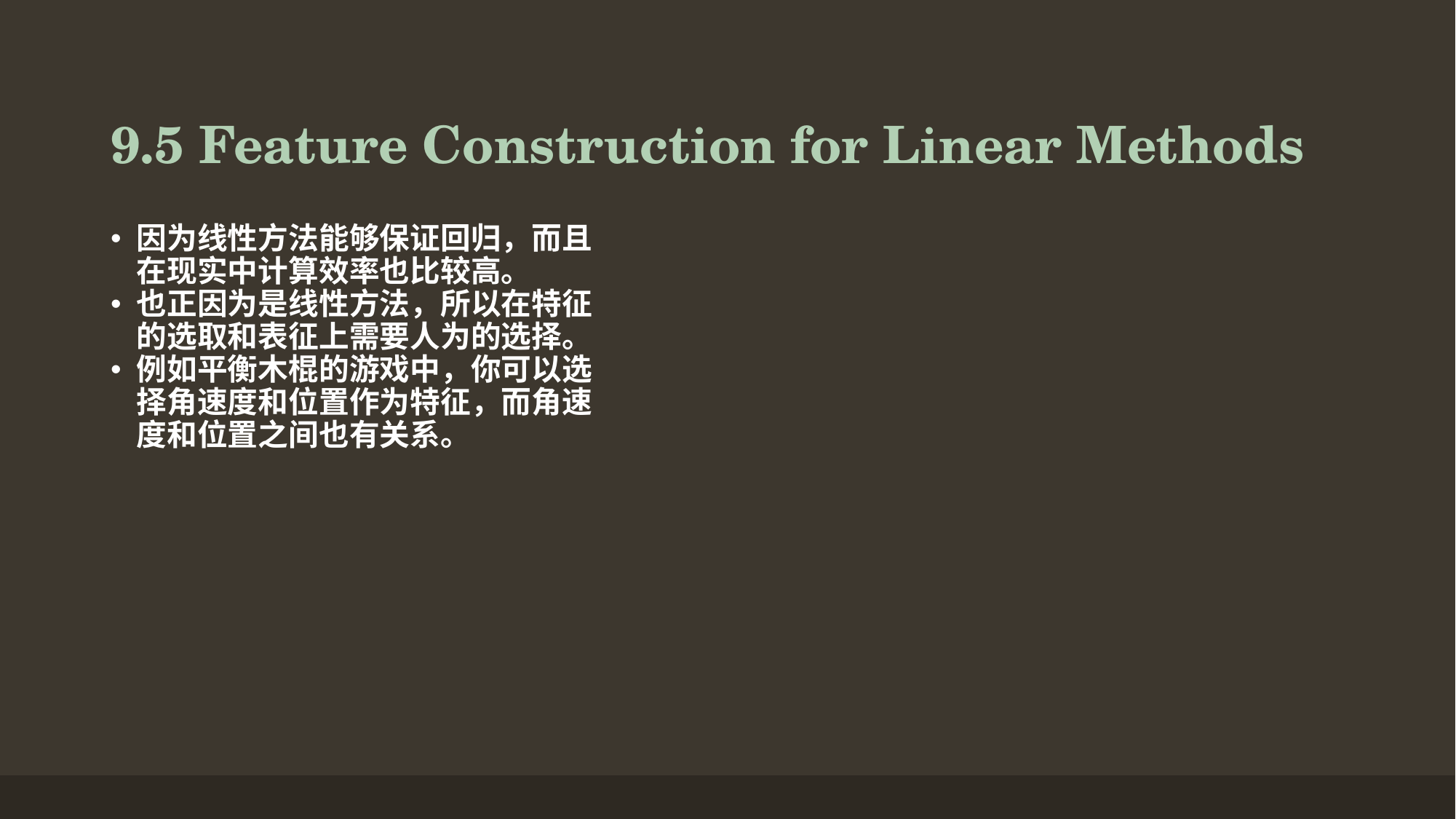

9.5 Feature Construction for Linear Methods
因为线性方法能够保证回归，而且在现实中计算效率也比较高。
也正因为是线性方法，所以在特征的选取和表征上需要人为的选择。
例如平衡木棍的游戏中，你可以选择角速度和位置作为特征，而角速度和位置之间也有关系。